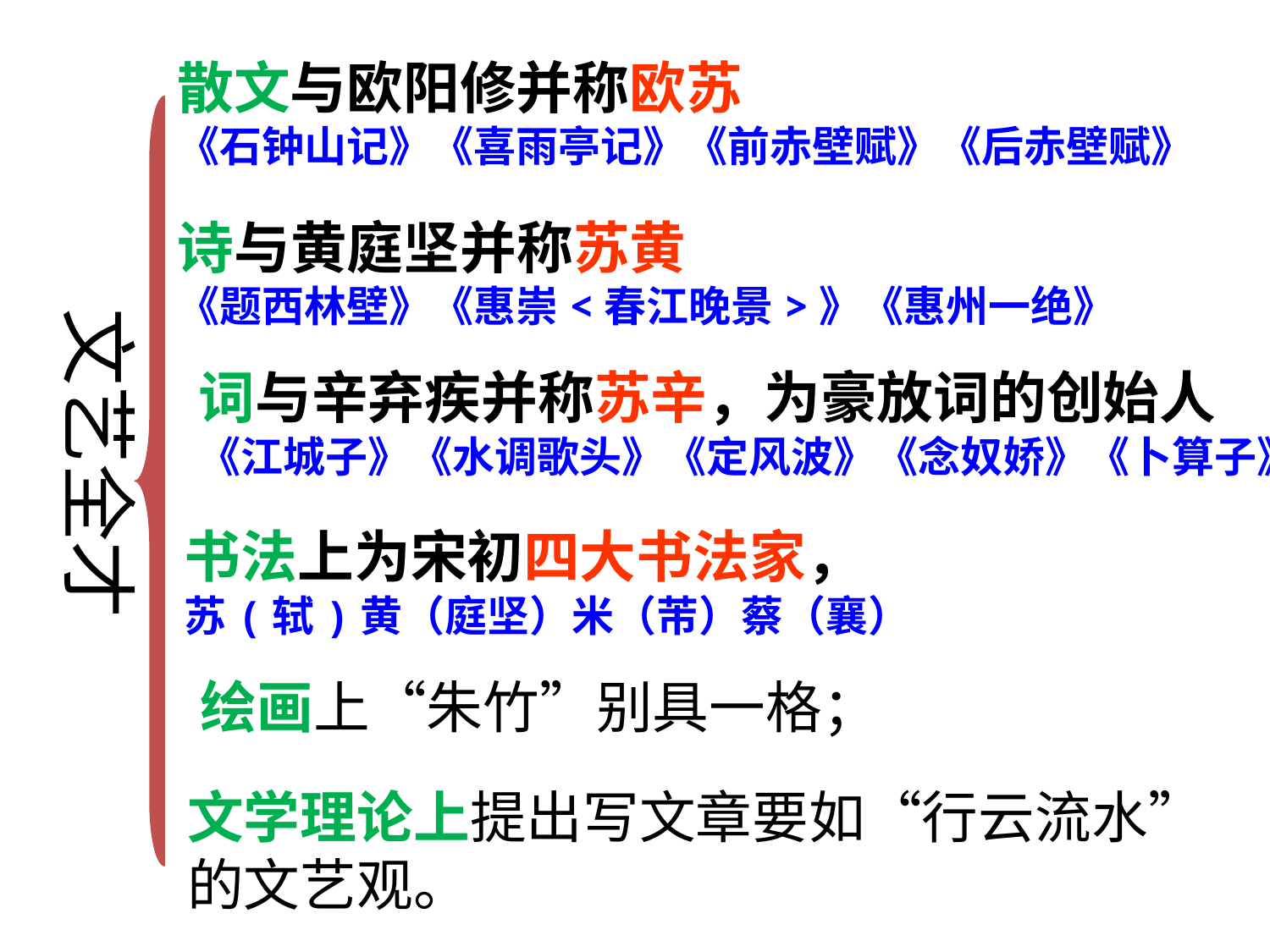

散文与欧阳修并称欧苏
《石钟山记》《喜雨亭记》《前赤壁赋》《后赤壁赋》

诗与黄庭坚并称苏黄
《题西林壁》《惠崇<春江晚景>》《惠州一绝》
文艺全才
词与辛弃疾并称苏辛，为豪放词的创始人
《江城子》《水调歌头》《定风波》《念奴娇》《卜算子》
书法上为宋初四大书法家，
苏(轼)黄（庭坚）米（芾）蔡（襄）
绘画上“朱竹”别具一格；
文学理论上提出写文章要如“行云流水”
的文艺观。